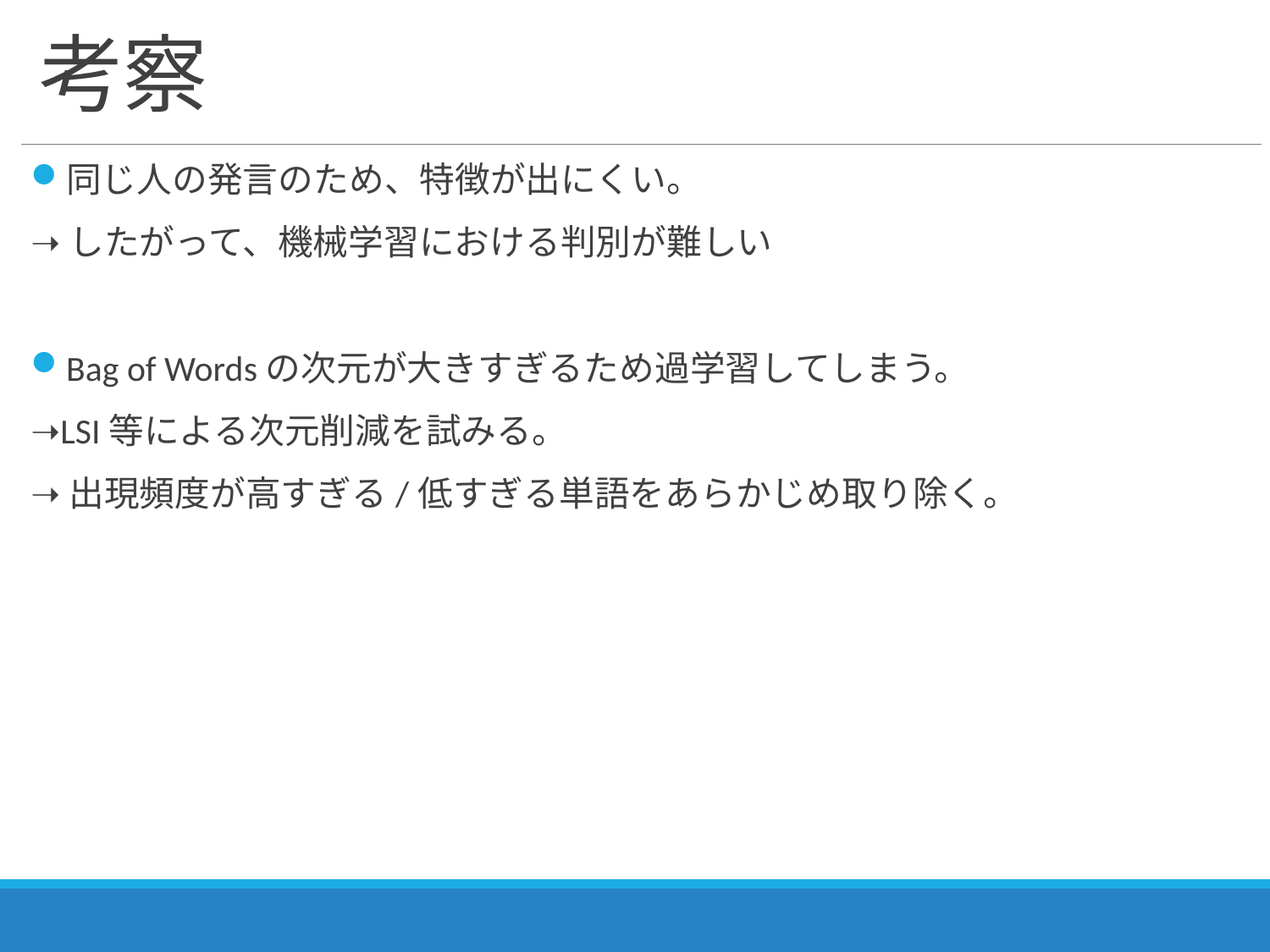

# 考察
同じ人の発言のため、特徴が出にくい。
➝したがって、機械学習における判別が難しい

Bag of Wordsの次元が大きすぎるため過学習してしまう。
➝LSI等による次元削減を試みる。
➝出現頻度が高すぎる/低すぎる単語をあらかじめ取り除く。